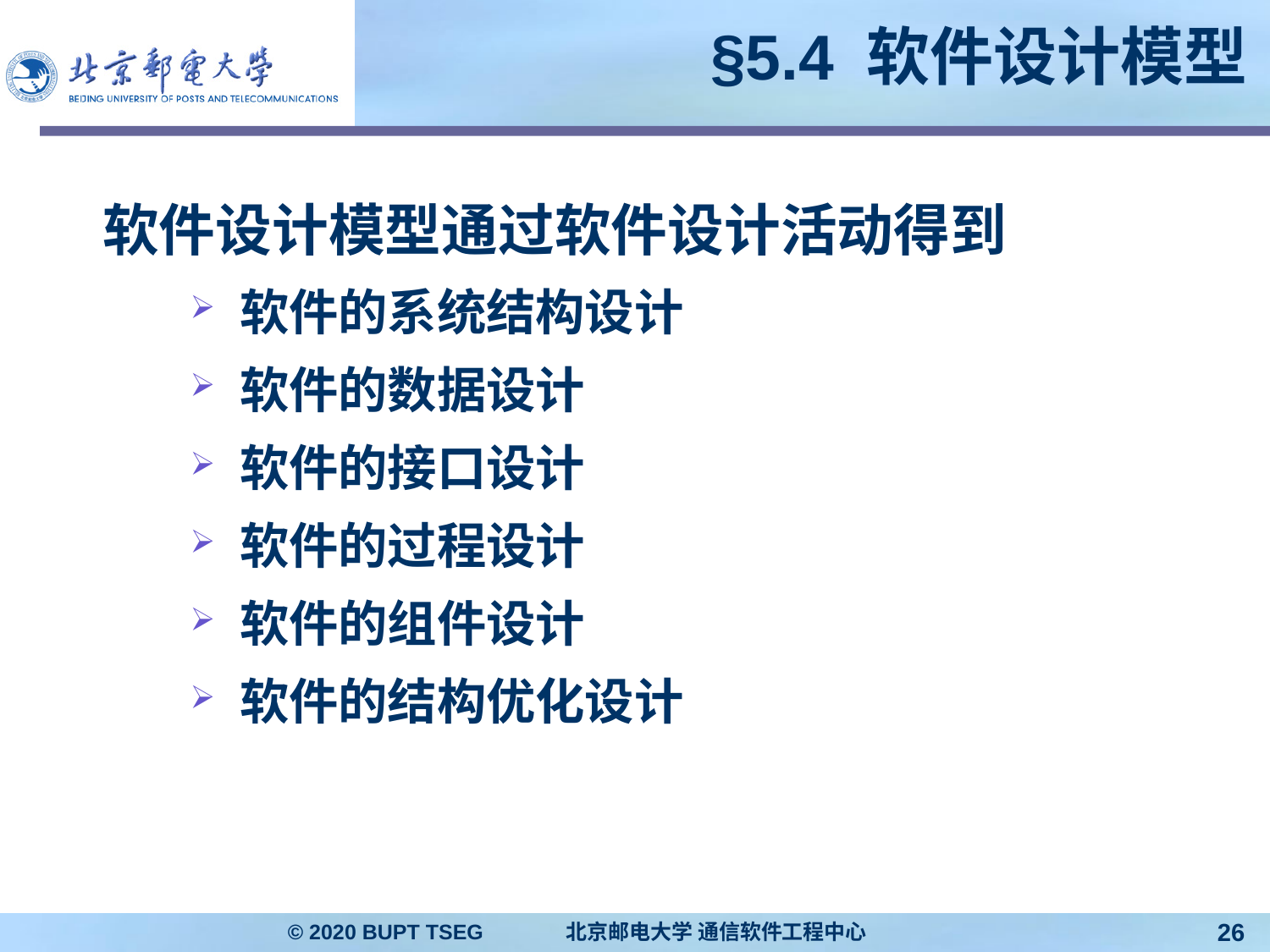

# §5.4 软件设计模型
软件设计模型通过软件设计活动得到
软件的系统结构设计
软件的数据设计
软件的接口设计
软件的过程设计
软件的组件设计
软件的结构优化设计
© 2020 BUPT TSEG             北京邮电大学 通信软件工程中心